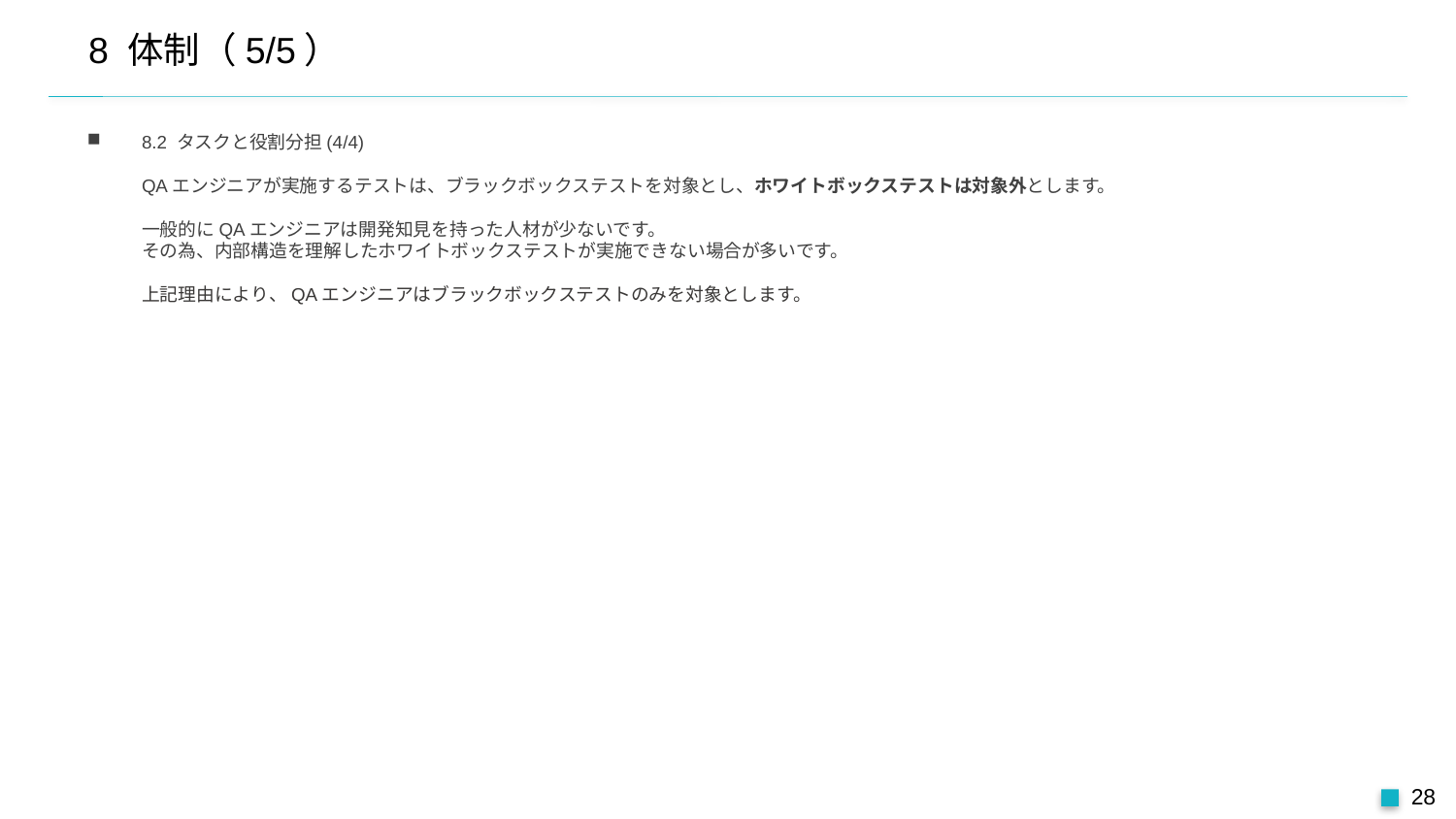

# 8 体制（5/5）
8.2 タスクと役割分担(4/4)
QAエンジニアが実施するテストは、ブラックボックステストを対象とし、ホワイトボックステストは対象外とします。
一般的にQAエンジニアは開発知見を持った人材が少ないです。
その為、内部構造を理解したホワイトボックステストが実施できない場合が多いです。
上記理由により、QAエンジニアはブラックボックステストのみを対象とします。